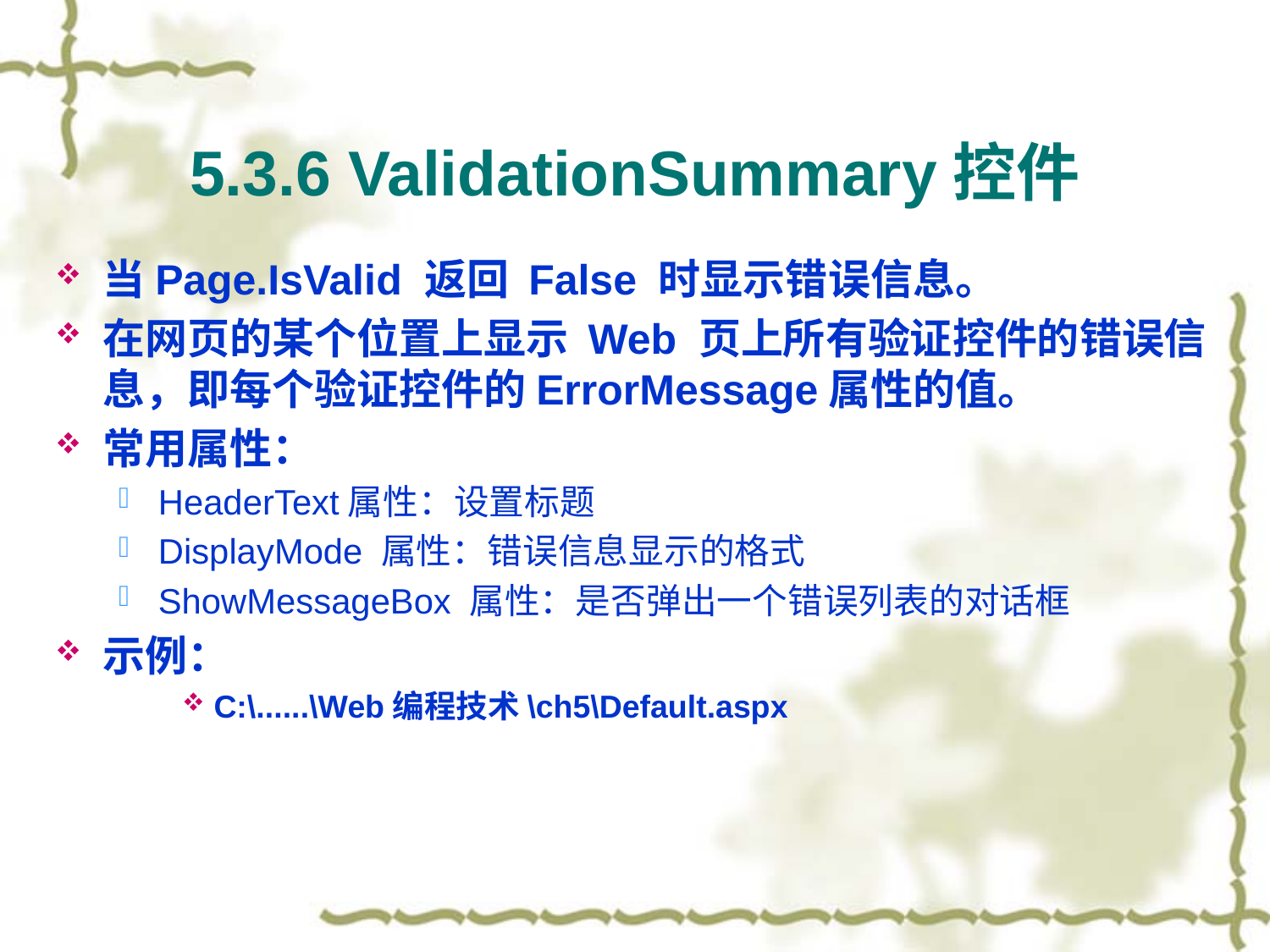

# 5.3.6 ValidationSummary控件
当Page.IsValid 返回 False 时显示错误信息。
在网页的某个位置上显示 Web 页上所有验证控件的错误信息，即每个验证控件的ErrorMessage属性的值。
常用属性：
HeaderText属性：设置标题
DisplayMode 属性：错误信息显示的格式
ShowMessageBox 属性：是否弹出一个错误列表的对话框
示例：
C:\......\Web编程技术\ch5\Default.aspx